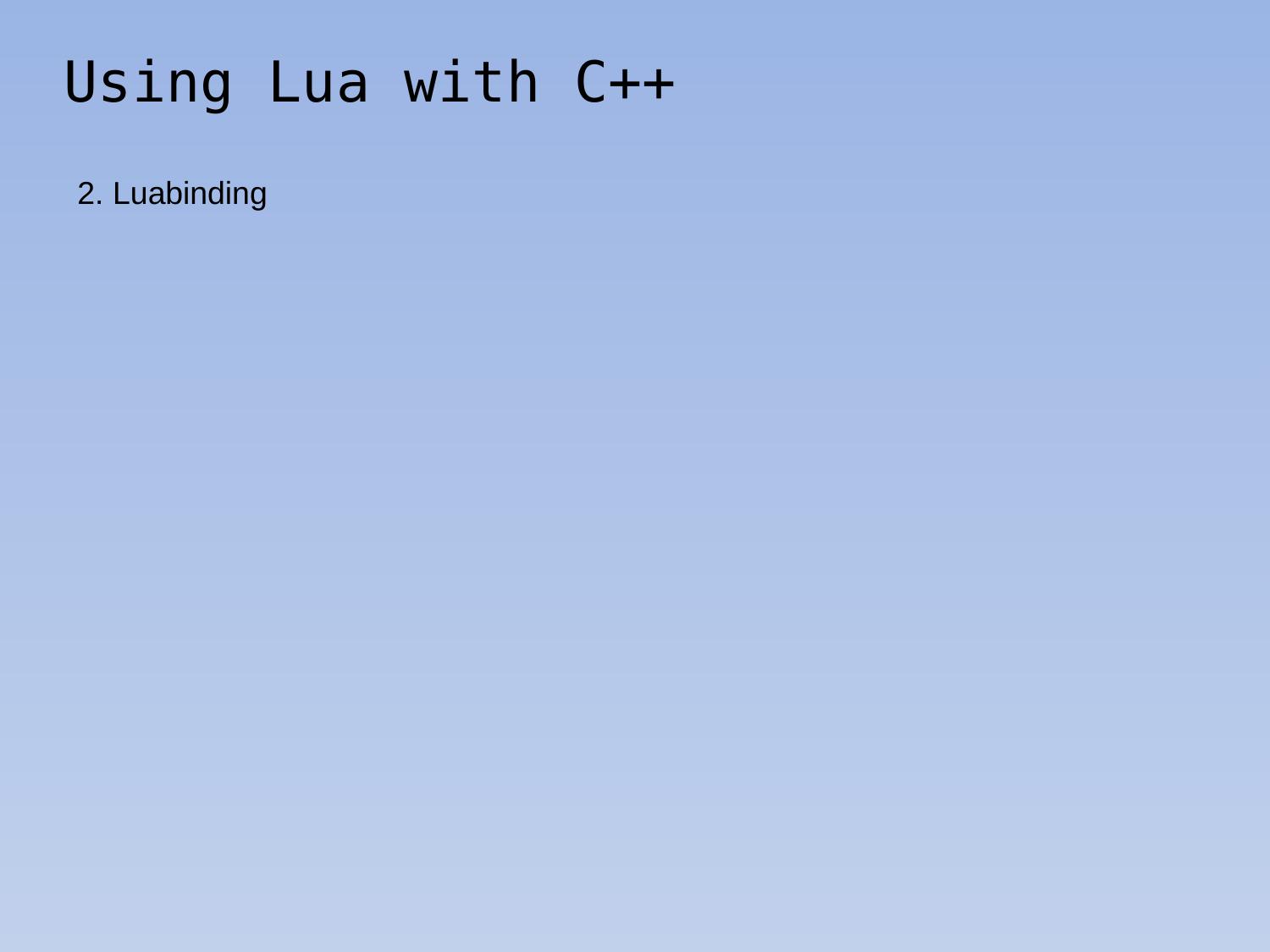

Using Lua with C++
2. Luabinding
点击添加文本
点击添加文本
点击添加文本
点击添加文本